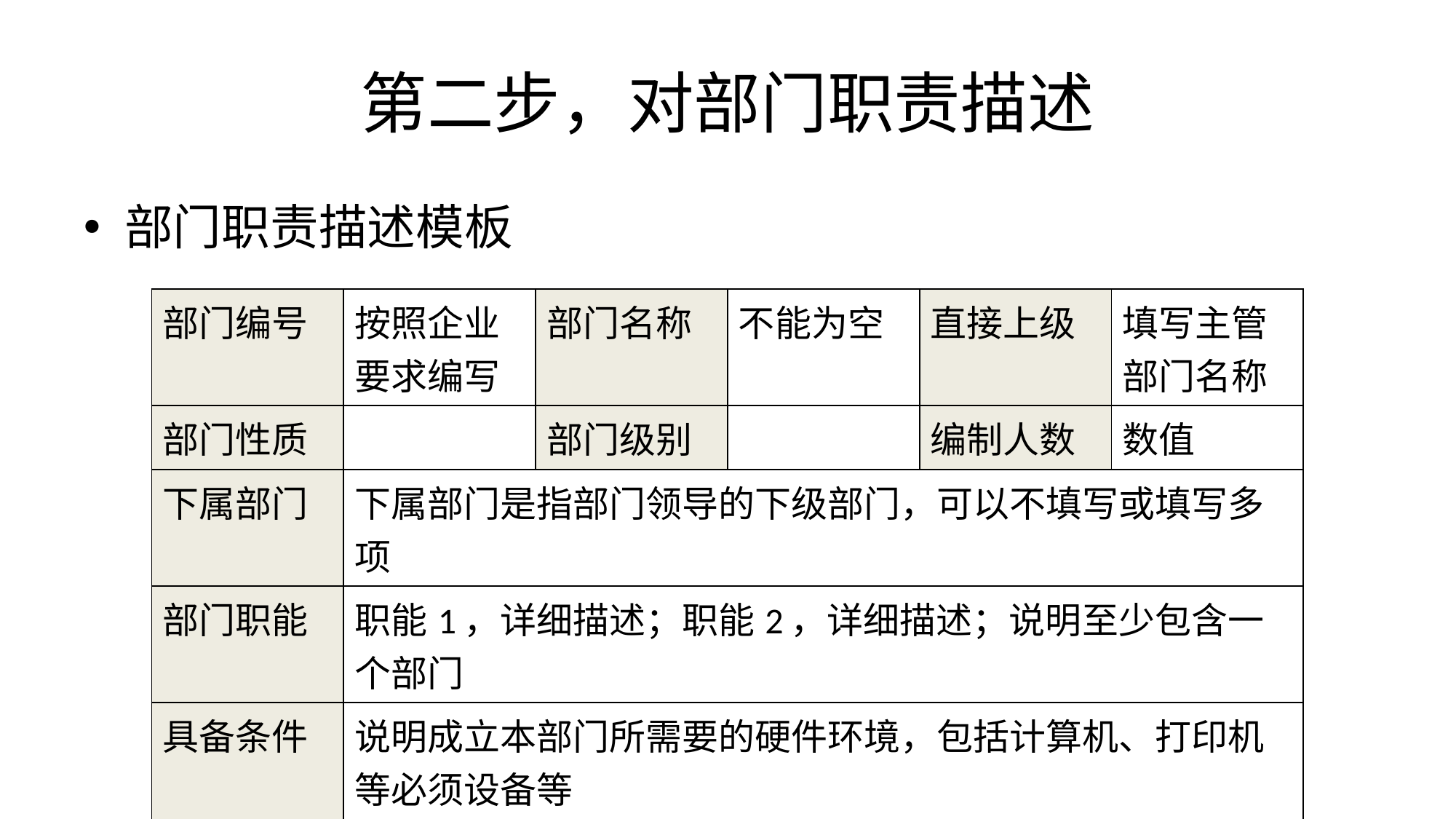

# 第二步，对部门职责描述
部门职责描述模板
| 部门编号 | 按照企业要求编写 | 部门名称 | 不能为空 | 直接上级 | 填写主管部门名称 |
| --- | --- | --- | --- | --- | --- |
| 部门性质 |  | 部门级别 |  | 编制人数 | 数值 |
| 下属部门 | 下属部门是指部门领导的下级部门，可以不填写或填写多项 |  |  |  |  |
| 部门职能 | 职能1，详细描述；职能2，详细描述；说明至少包含一个部门 |  |  |  |  |
| 具备条件 | 说明成立本部门所需要的硬件环境，包括计算机、打印机等必须设备等 |  |  |  |  |